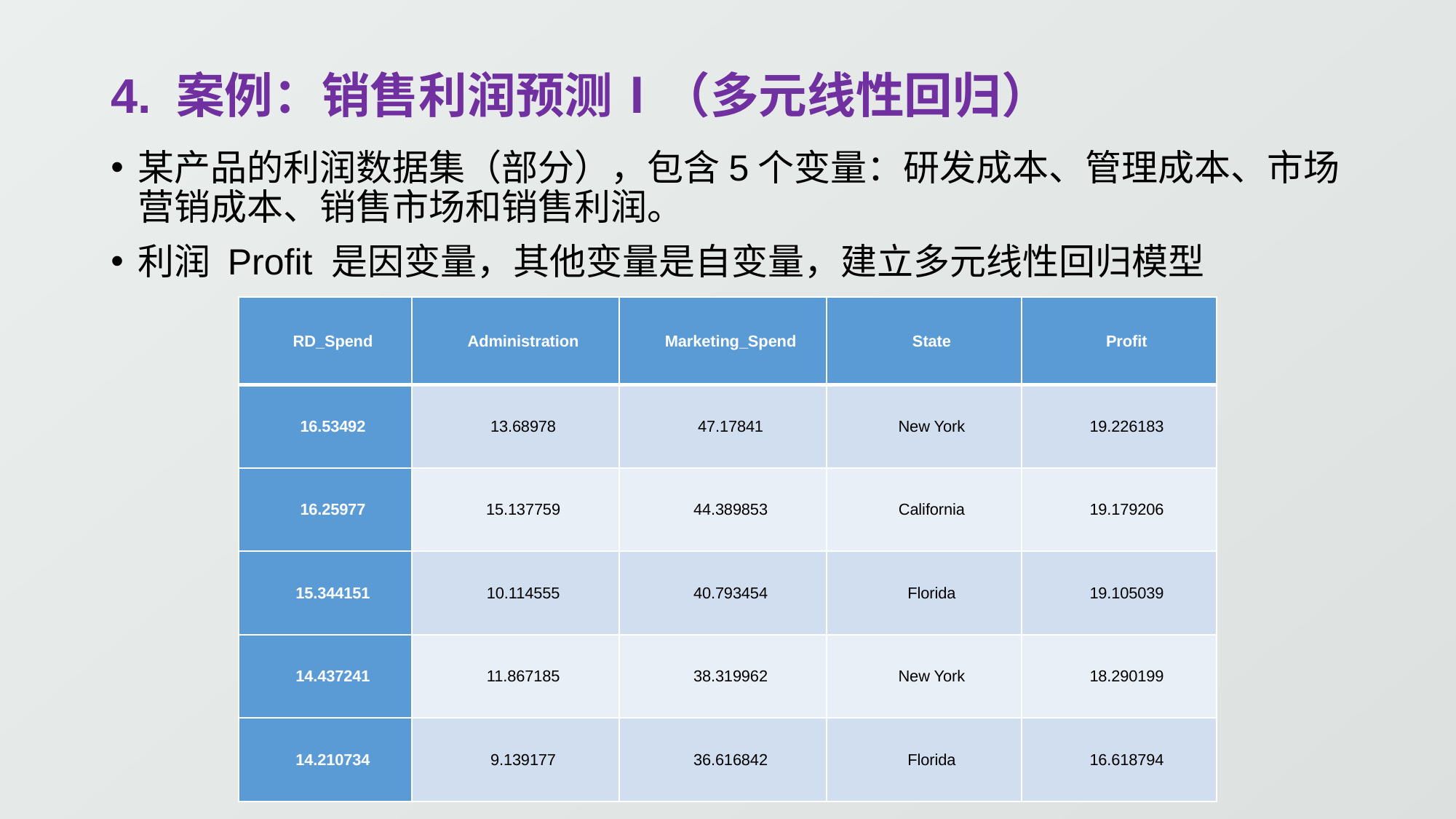

# 4. 案例：销售利润预测Ⅰ（多元线性回归）
某产品的利润数据集（部分），包含5个变量：研发成本、管理成本、市场营销成本、销售市场和销售利润。
利润 Profit 是因变量，其他变量是自变量，建立多元线性回归模型

| RD\_Spend | Administration | Marketing\_Spend | State | Profit |
| --- | --- | --- | --- | --- |
| 16.53492 | 13.68978 | 47.17841 | New York | 19.226183 |
| 16.25977 | 15.137759 | 44.389853 | California | 19.179206 |
| 15.344151 | 10.114555 | 40.793454 | Florida | 19.105039 |
| 14.437241 | 11.867185 | 38.319962 | New York | 18.290199 |
| 14.210734 | 9.139177 | 36.616842 | Florida | 16.618794 |